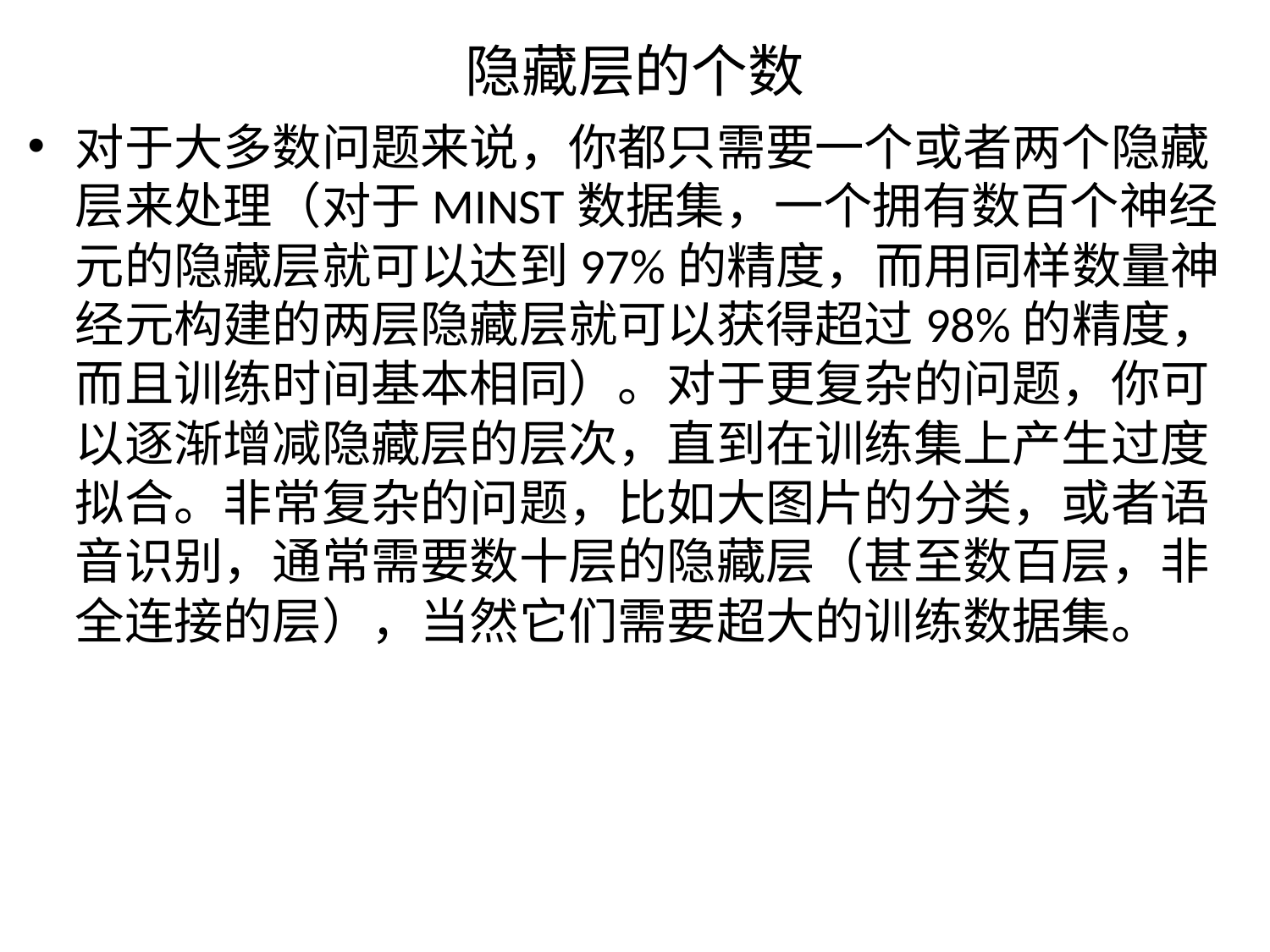

# 隐藏层的个数
对于大多数问题来说，你都只需要一个或者两个隐藏层来处理（对于MINST数据集，一个拥有数百个神经元的隐藏层就可以达到97%的精度，而用同样数量神经元构建的两层隐藏层就可以获得超过98%的精度，而且训练时间基本相同）。对于更复杂的问题，你可以逐渐增减隐藏层的层次，直到在训练集上产生过度拟合。非常复杂的问题，比如大图片的分类，或者语音识别，通常需要数十层的隐藏层（甚至数百层，非全连接的层），当然它们需要超大的训练数据集。